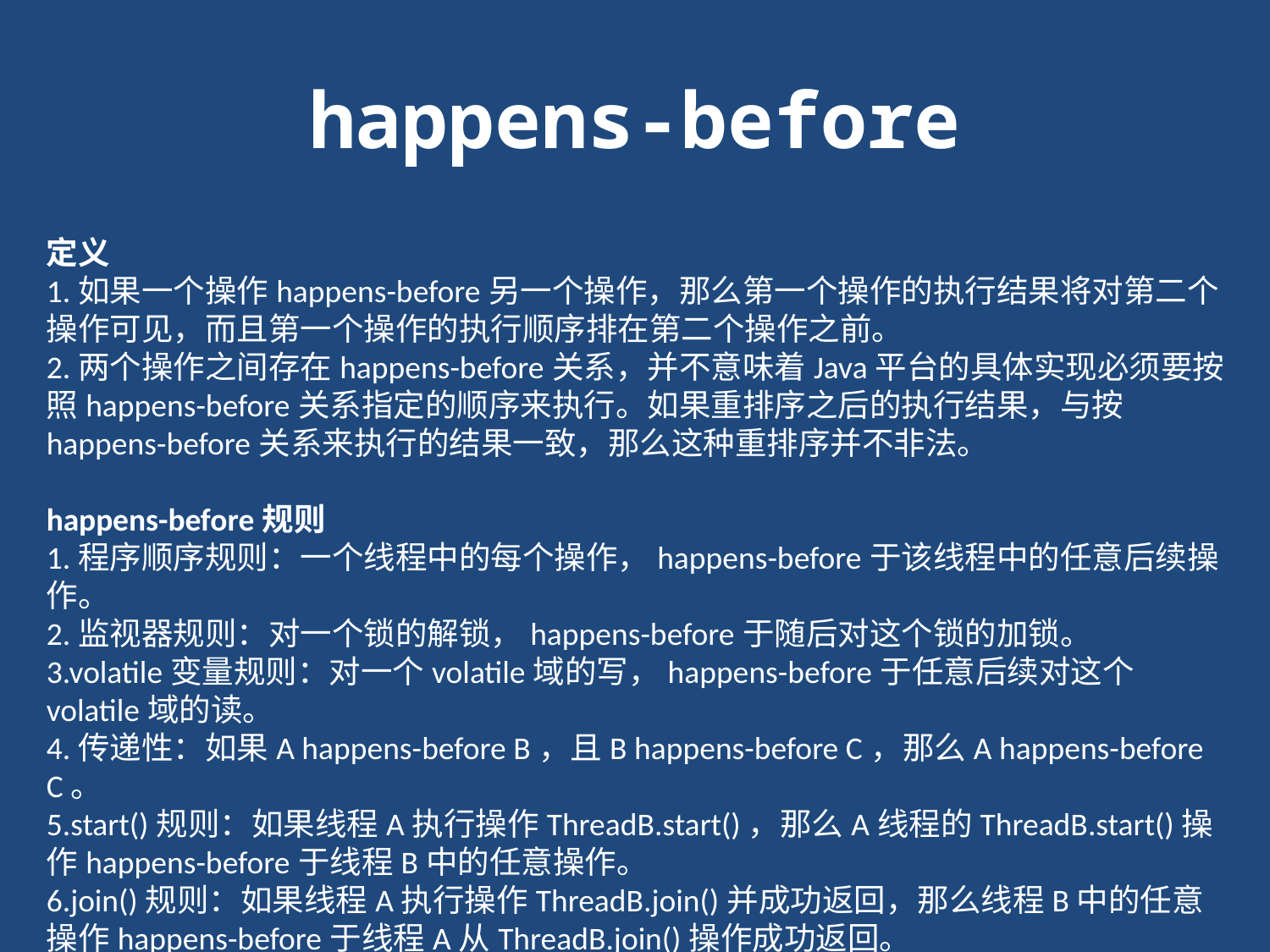

# happens-before
定义
1.如果一个操作happens-before另一个操作，那么第一个操作的执行结果将对第二个操作可见，而且第一个操作的执行顺序排在第二个操作之前。
2.两个操作之间存在happens-before关系，并不意味着Java平台的具体实现必须要按照happens-before关系指定的顺序来执行。如果重排序之后的执行结果，与按happens-before关系来执行的结果一致，那么这种重排序并不非法。

happens-before规则
1.程序顺序规则：一个线程中的每个操作，happens-before于该线程中的任意后续操作。
2.监视器规则：对一个锁的解锁，happens-before于随后对这个锁的加锁。
3.volatile变量规则：对一个volatile域的写，happens-before于任意后续对这个volatile域的读。
4.传递性：如果A happens-before B，且B happens-before C，那么A happens-before C。
5.start()规则：如果线程A执行操作ThreadB.start()，那么A线程的ThreadB.start()操作happens-before于线程B中的任意操作。
6.join()规则：如果线程A执行操作ThreadB.join()并成功返回，那么线程B中的任意操作happens-before于线程A从ThreadB.join()操作成功返回。